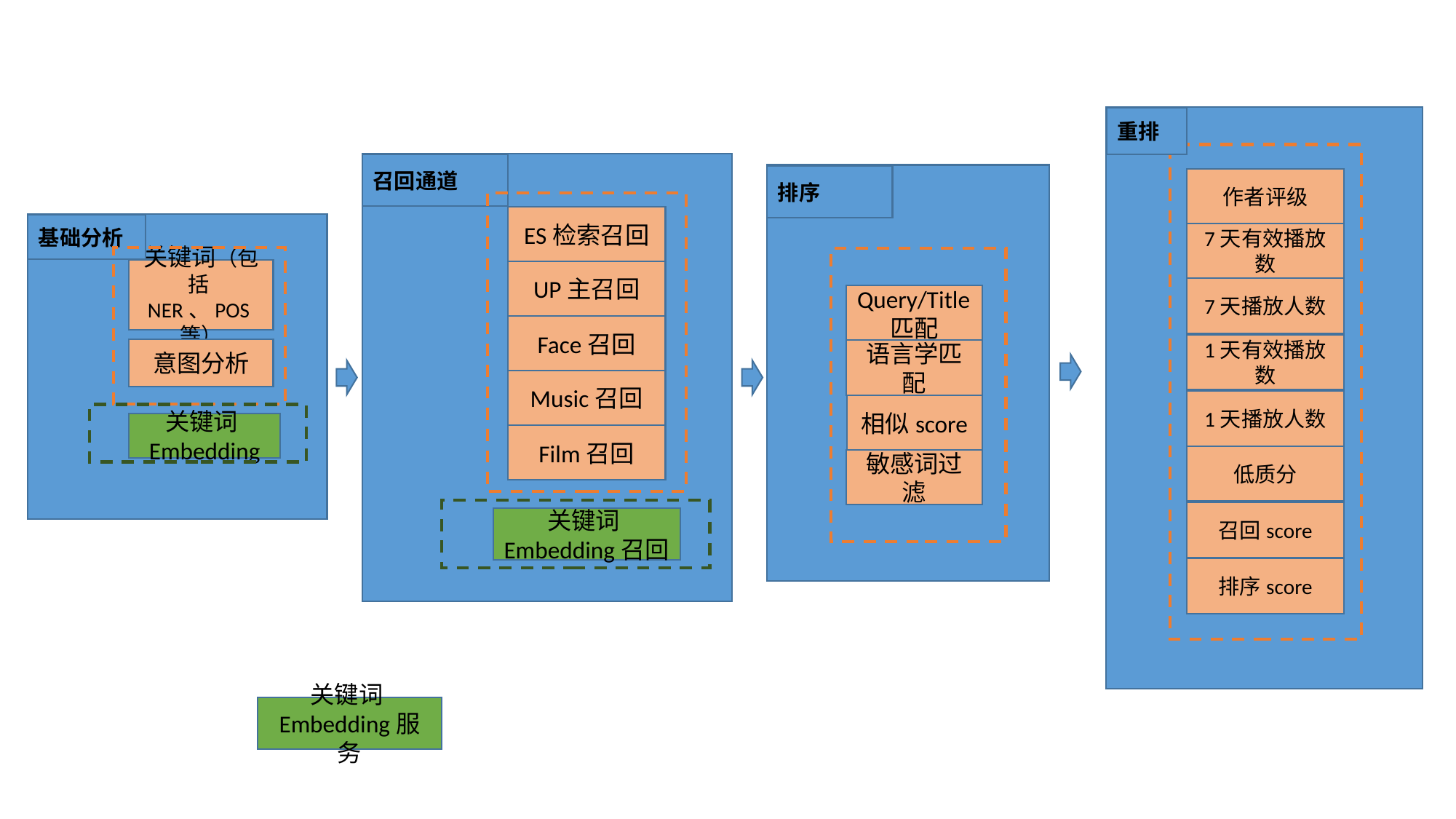

作者评级
7天有效播放数
7天播放人数
1天有效播放数
1天播放人数
低质分
召回score
排序score
重排

召回通道
ES检索召回
UP主召回
Face召回
Music召回
Film召回
关键词Embedding召回

排序

Query/Title匹配
语言学匹配
相似score
敏感词过滤

基础分析
关键词（包括NER、POS等）
意图分析
关键词Embedding

关键词Embedding服务